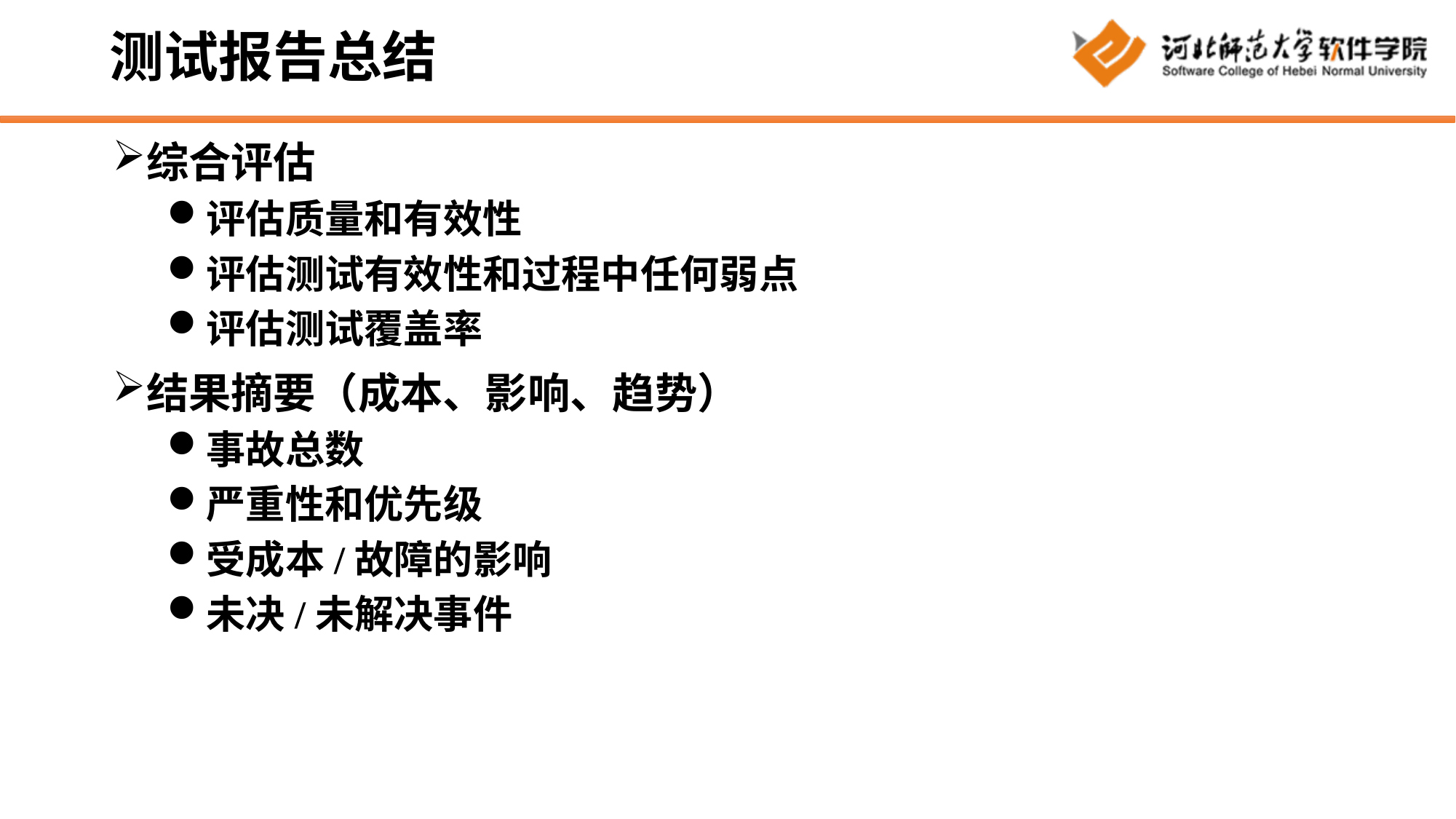

# 测试报告总结
综合评估
评估质量和有效性
评估测试有效性和过程中任何弱点
评估测试覆盖率
结果摘要（成本、影响、趋势）
事故总数
严重性和优先级
受成本/故障的影响
未决/未解决事件